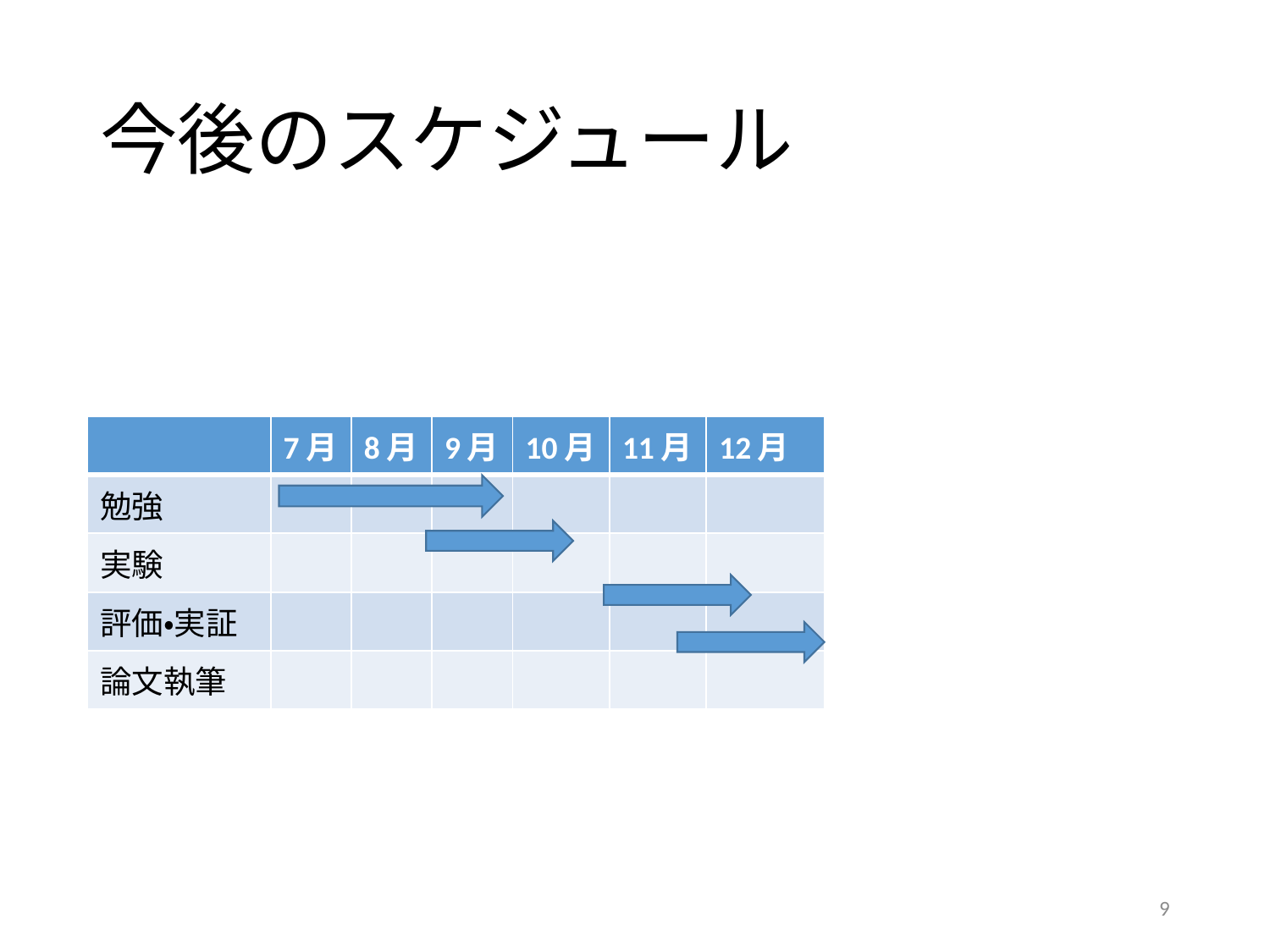

# 今後のスケジュール

|  | 7月 | 8月 | 9月 | 10月 | 11月 | 12月 |
| --- | --- | --- | --- | --- | --- | --- |
| 勉強 |  |  |  |  |  |  |
| 実験 |  |  |  |  |  |  |
| 評価・実証 |  |  |  |  |  |  |
| 論文執筆 |  |  |  |  |  |  |

9